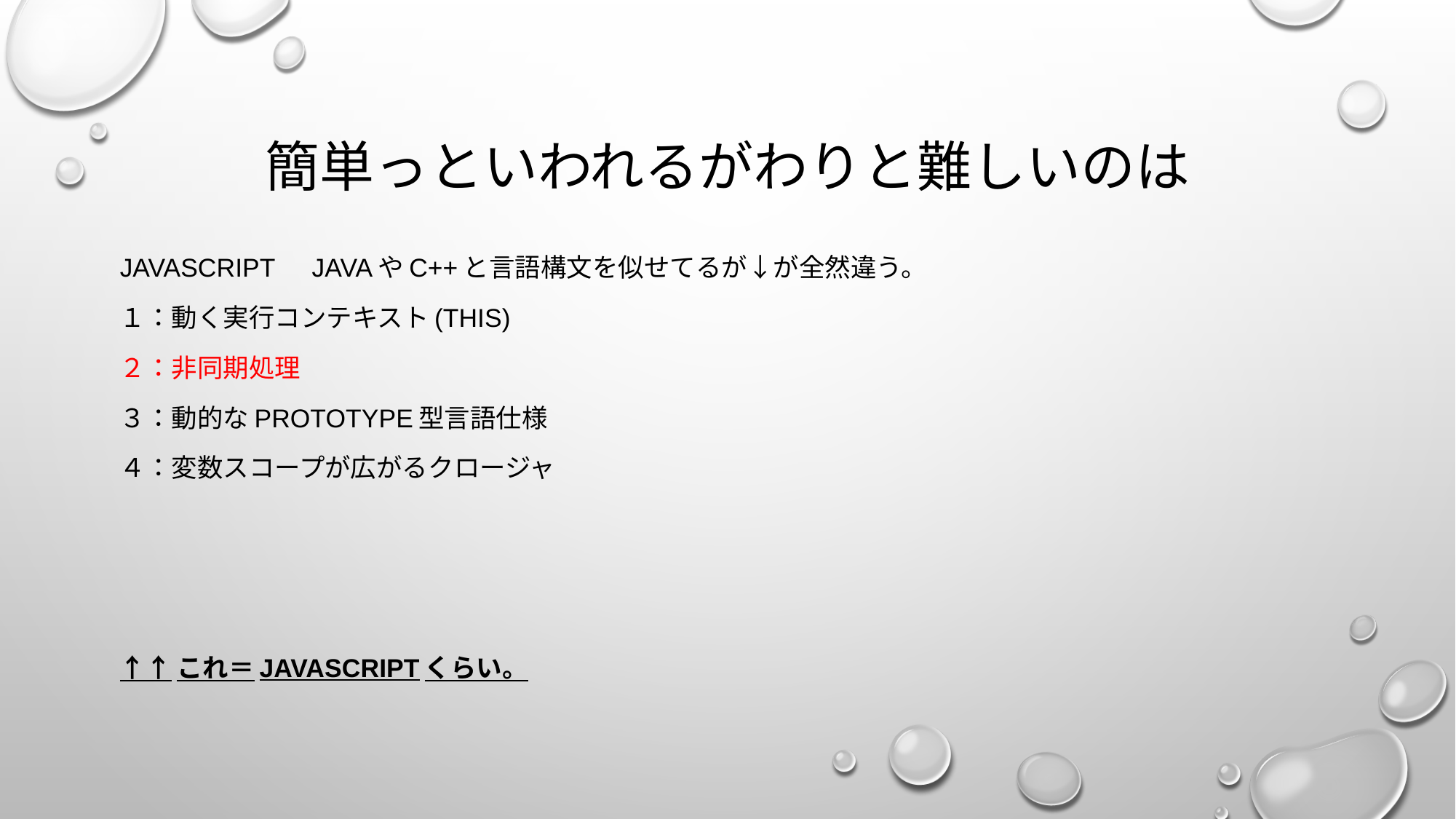

# 簡単っといわれるがわりと難しいのは
JavaScript　JavaやC++と言語構文を似せてるが↓が全然違う。
１：動く実行コンテキスト(this)
２：非同期処理
３：動的なPrototype型言語仕様
４：変数スコープが広がるクロージャ

↑↑これ＝JavaScriptくらい。